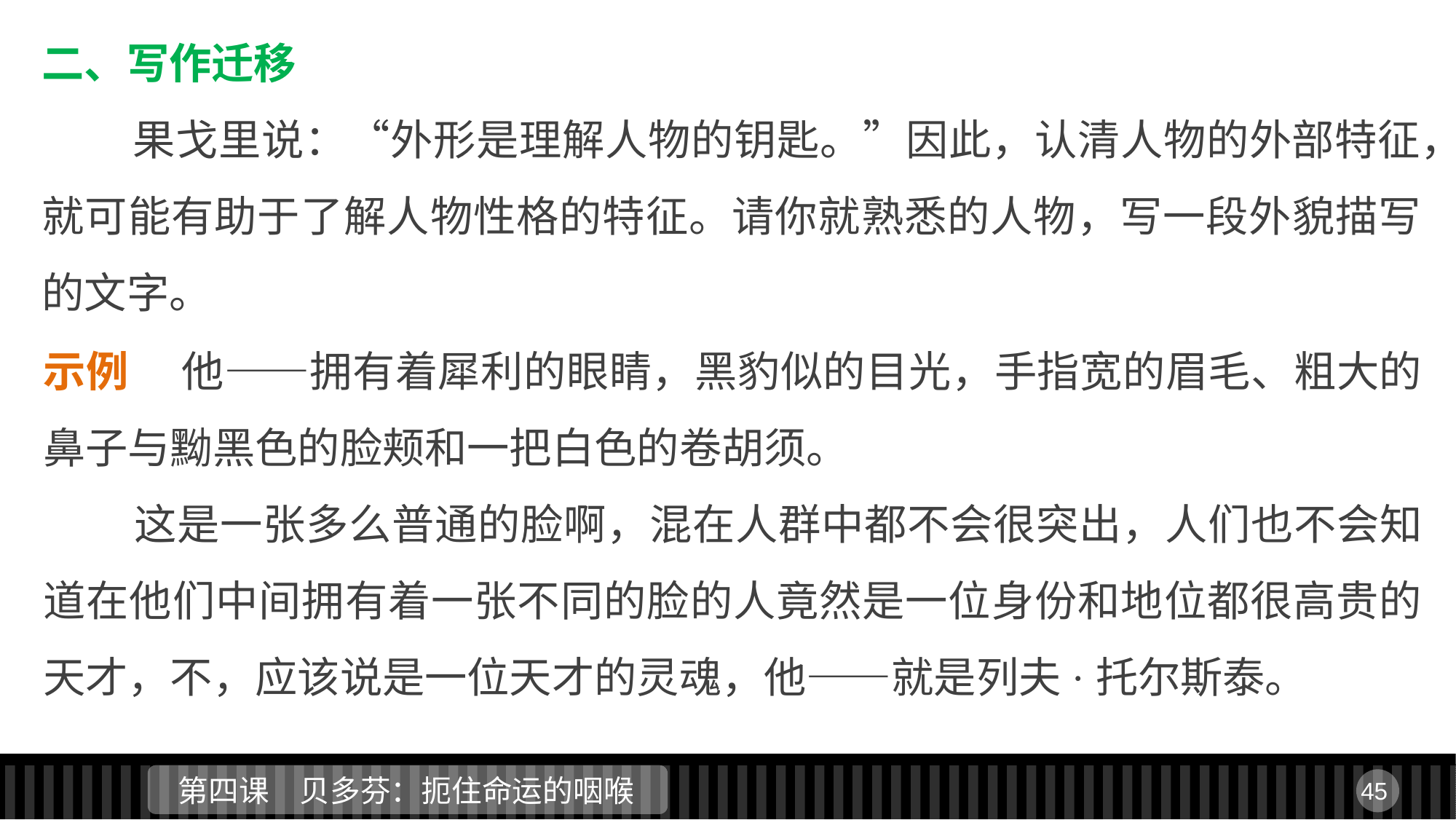

二、写作迁移
        果戈里说：“外形是理解人物的钥匙。”因此，认清人物的外部特征，就可能有助于了解人物性格的特征。请你就熟悉的人物，写一段外貌描写的文字。
示例 　他——拥有着犀利的眼睛，黑豹似的目光，手指宽的眉毛、粗大的鼻子与黝黑色的脸颊和一把白色的卷胡须。
        这是一张多么普通的脸啊，混在人群中都不会很突出，人们也不会知道在他们中间拥有着一张不同的脸的人竟然是一位身份和地位都很高贵的天才，不，应该说是一位天才的灵魂，他——就是列夫·托尔斯泰。